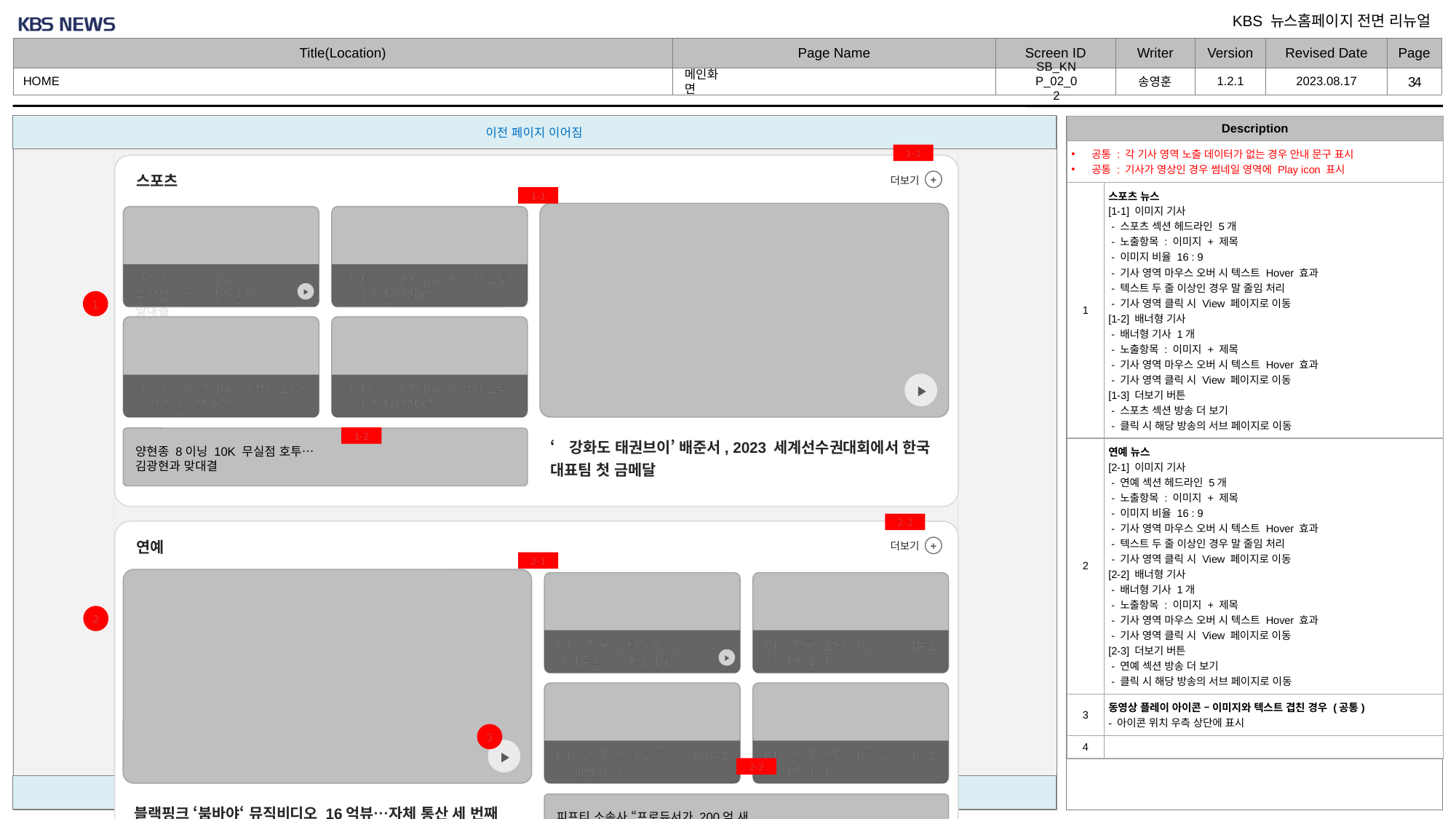

HOME
SB_KNP_02_02
# 메인화면
| Description |  |
| --- | --- |
| 공통 : 각 기사 영역 노출 데이터가 없는 경우 안내 문구 표시 공통 : 기사가 영상인 경우 썸네일 영역에 Play icon 표시 |  |
| 1 | 스포츠 뉴스 [1-1] 이미지 기사 - 스포츠 섹션 헤드라인 5개 - 노출항목 : 이미지 + 제목 - 이미지 비율 16 : 9 - 기사 영역 마우스 오버 시 텍스트 Hover 효과 - 텍스트 두 줄 이상인 경우 말 줄임 처리 - 기사 영역 클릭 시 View 페이지로 이동 [1-2] 배너형 기사 - 배너형 기사 1개 - 노출항목 : 이미지 + 제목 - 기사 영역 마우스 오버 시 텍스트 Hover 효과 - 기사 영역 클릭 시 View 페이지로 이동 [1-3] 더보기 버튼 - 스포츠 섹션 방송 더 보기 - 클릭 시 해당 방송의 서브 페이지로 이동 |
| 2 | 연예 뉴스 [2-1] 이미지 기사 - 연예 섹션 헤드라인 5개 - 노출항목 : 이미지 + 제목 - 이미지 비율 16 : 9 - 기사 영역 마우스 오버 시 텍스트 Hover 효과 - 텍스트 두 줄 이상인 경우 말 줄임 처리 - 기사 영역 클릭 시 View 페이지로 이동 [2-2] 배너형 기사 - 배너형 기사 1개 - 노출항목 : 이미지 + 제목 - 기사 영역 마우스 오버 시 텍스트 Hover 효과 - 기사 영역 클릭 시 View 페이지로 이동 [2-3] 더보기 버튼 - 연예 섹션 방송 더 보기 - 클릭 시 해당 방송의 서브 페이지로 이동 |
| 3 | 동영상 플레이 아이콘 – 이미지와 텍스트 겹친 경우 (공통) - 아이콘 위치 우측 상단에 표시 |
| 4 |  |
1-3

더보기
스포츠
+
1-1

양현종 8이닝 10K 무실점 호투…김광현과 맞대결
양현종 8이닝 10K 무실점 호투…김광현과 맞대결
 ▶
1

 ▶

양현종 8이닝 10K 무실점 호투…김광현과 맞대결
양현종 8이닝 10K 무실점 호투…김광현과 맞대결
1-2
‘강화도 태권브이’ 배준서, 2023 세계선수권대회에서 한국 대표팀 첫 금메달

양현종 8이닝 10K 무실점 호투…김광현과 맞대결
2-3

더보기
연예
+
2-1

2

BTS 정국 ‘스틸 위드 유‘ 아이튠즈 83개국 1위
BTS 정국 ‘스틸 위드 유‘ 아이튠즈 83개국 1위
 ▶

3
 ▶

BTS 정국 ‘스틸 위드 유‘ 아이튠즈 83개국 1위
BTS 정국 ‘스틸 위드 유‘ 아이튠즈 83개국 1위
2-2
블랙핑크 ‘붐바야‘ 뮤직비디오 16억뷰…자체 통산 세 번째 기록

피프티 소속사 “프로듀서가 200억 새 계약 독단 추진＂